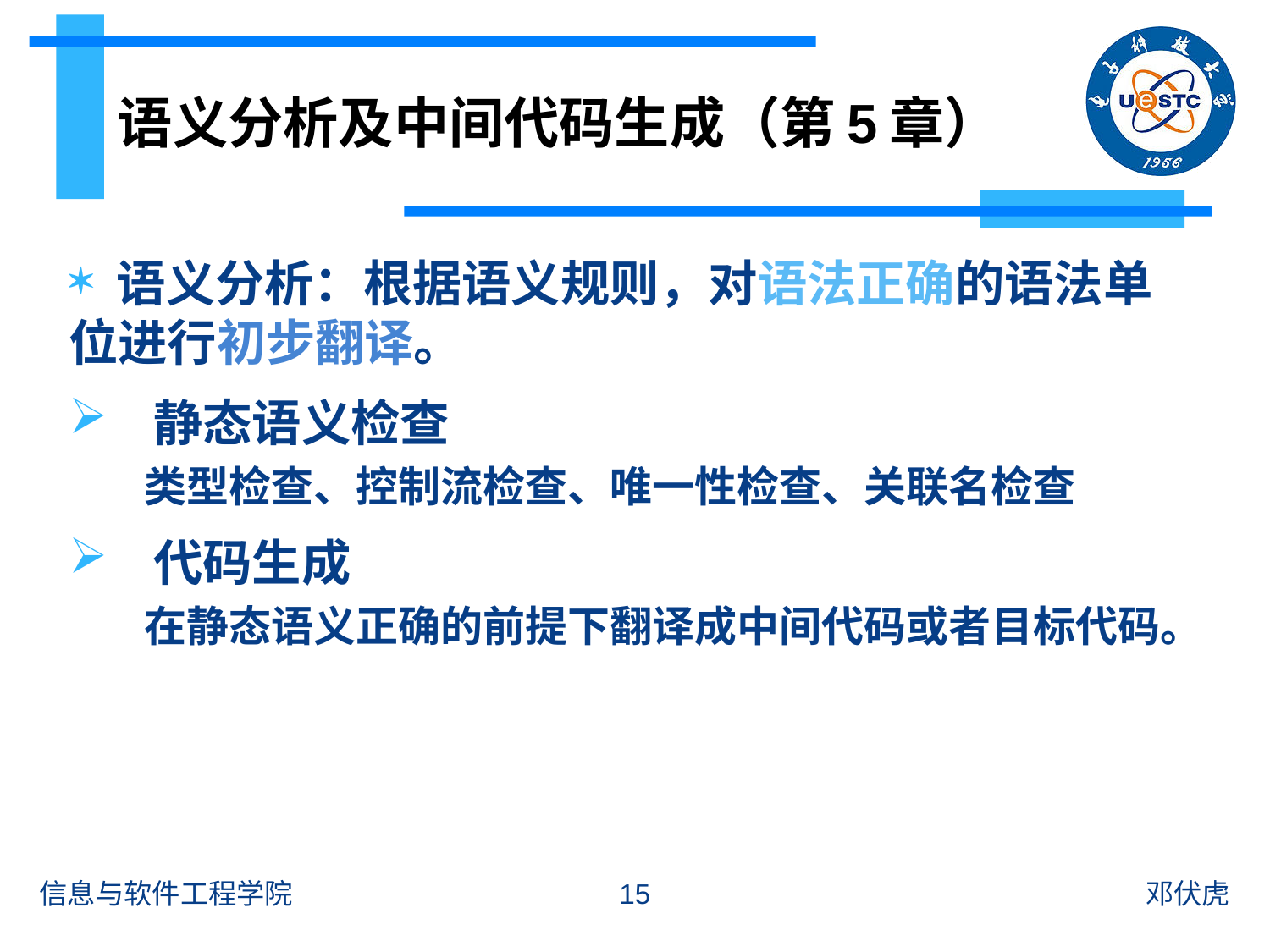

# 语义分析及中间代码生成（第5章）
 语义分析：根据语义规则，对语法正确的语法单位进行初步翻译。
   静态语义检查
类型检查、控制流检查、唯一性检查、关联名检查
   代码生成
在静态语义正确的前提下翻译成中间代码或者目标代码。

15
信息与软件工程学院
邓伏虎